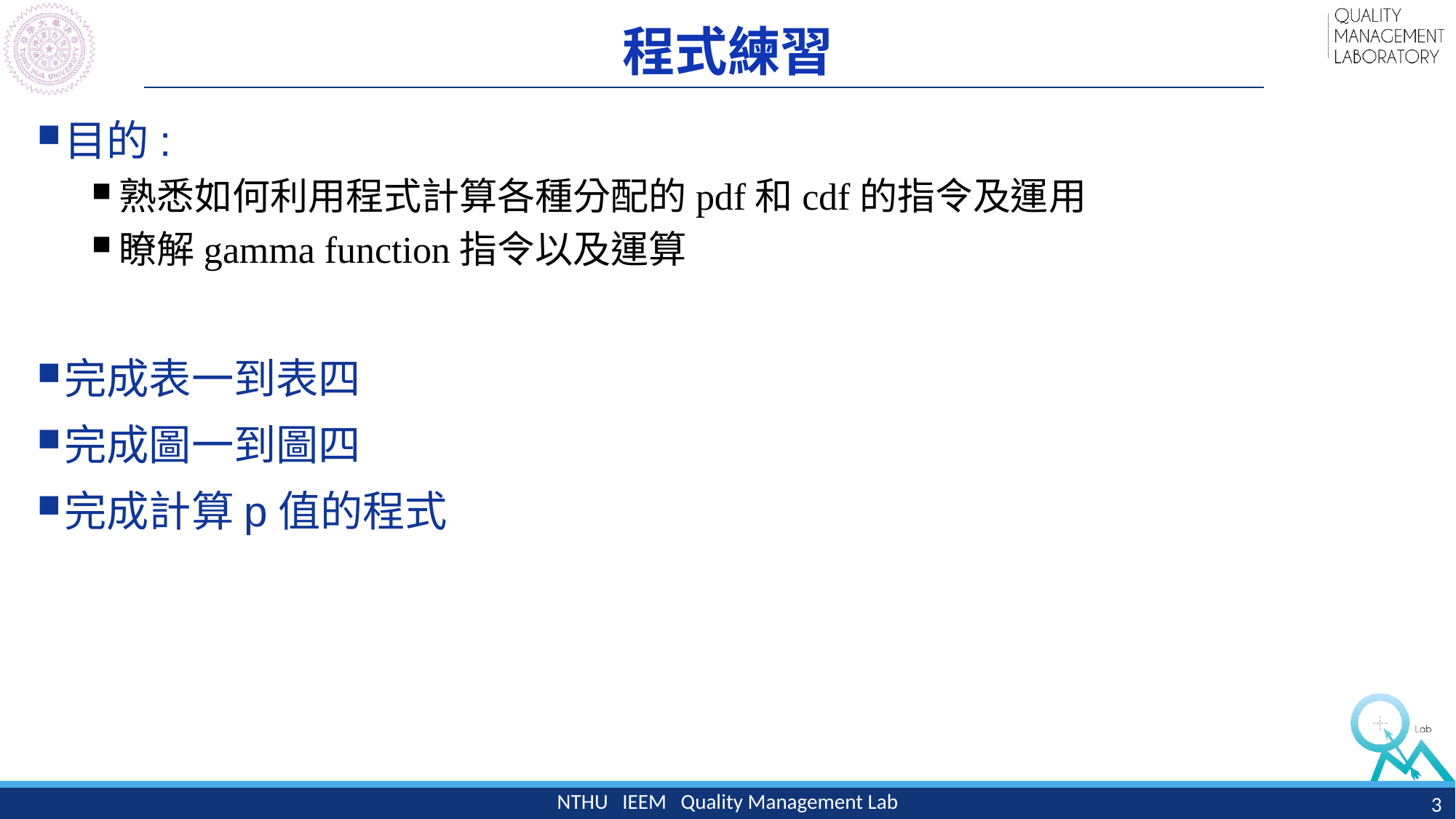

# 程式練習
目的:
熟悉如何利用程式計算各種分配的pdf和cdf的指令及運用
瞭解gamma function指令以及運算

完成表一到表四
完成圖一到圖四
完成計算p值的程式

3